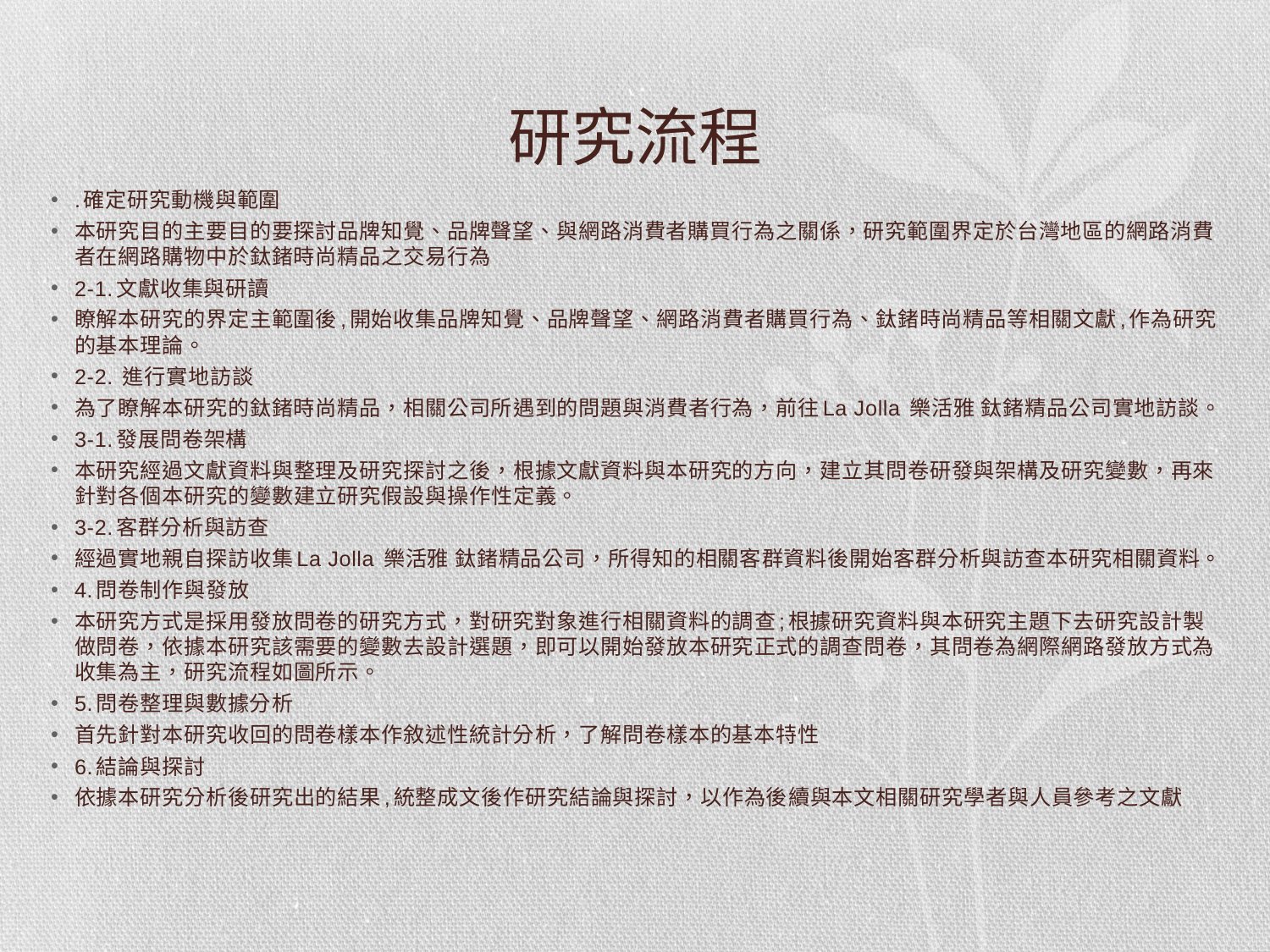

# 研究流程
.確定研究動機與範圍
本研究目的主要目的要探討品牌知覺、品牌聲望、與網路消費者購買行為之關係，研究範圍界定於台灣地區的網路消費者在網路購物中於鈦鍺時尚精品之交易行為
2-1.文獻收集與研讀
瞭解本研究的界定主範圍後,開始收集品牌知覺、品牌聲望、網路消費者購買行為、鈦鍺時尚精品等相關文獻,作為研究的基本理論。
2-2. 進行實地訪談
為了瞭解本研究的鈦鍺時尚精品，相關公司所遇到的問題與消費者行為，前往La Jolla 樂活雅 鈦鍺精品公司實地訪談。
3-1.發展問卷架構
本研究經過文獻資料與整理及研究探討之後，根據文獻資料與本研究的方向，建立其問卷研發與架構及研究變數，再來針對各個本研究的變數建立研究假設與操作性定義。
3-2.客群分析與訪查
經過實地親自探訪收集La Jolla 樂活雅 鈦鍺精品公司，所得知的相關客群資料後開始客群分析與訪查本研究相關資料。
4.問卷制作與發放
本研究方式是採用發放問卷的研究方式，對研究對象進行相關資料的調查;根據研究資料與本研究主題下去研究設計製做問卷，依據本研究該需要的變數去設計選題，即可以開始發放本研究正式的調查問卷，其問卷為網際網路發放方式為收集為主，研究流程如圖所示。
5.問卷整理與數據分析
首先針對本研究收回的問卷樣本作敘述性統計分析，了解問卷樣本的基本特性
6.結論與探討
依據本研究分析後研究出的結果,統整成文後作研究結論與探討，以作為後續與本文相關研究學者與人員參考之文獻